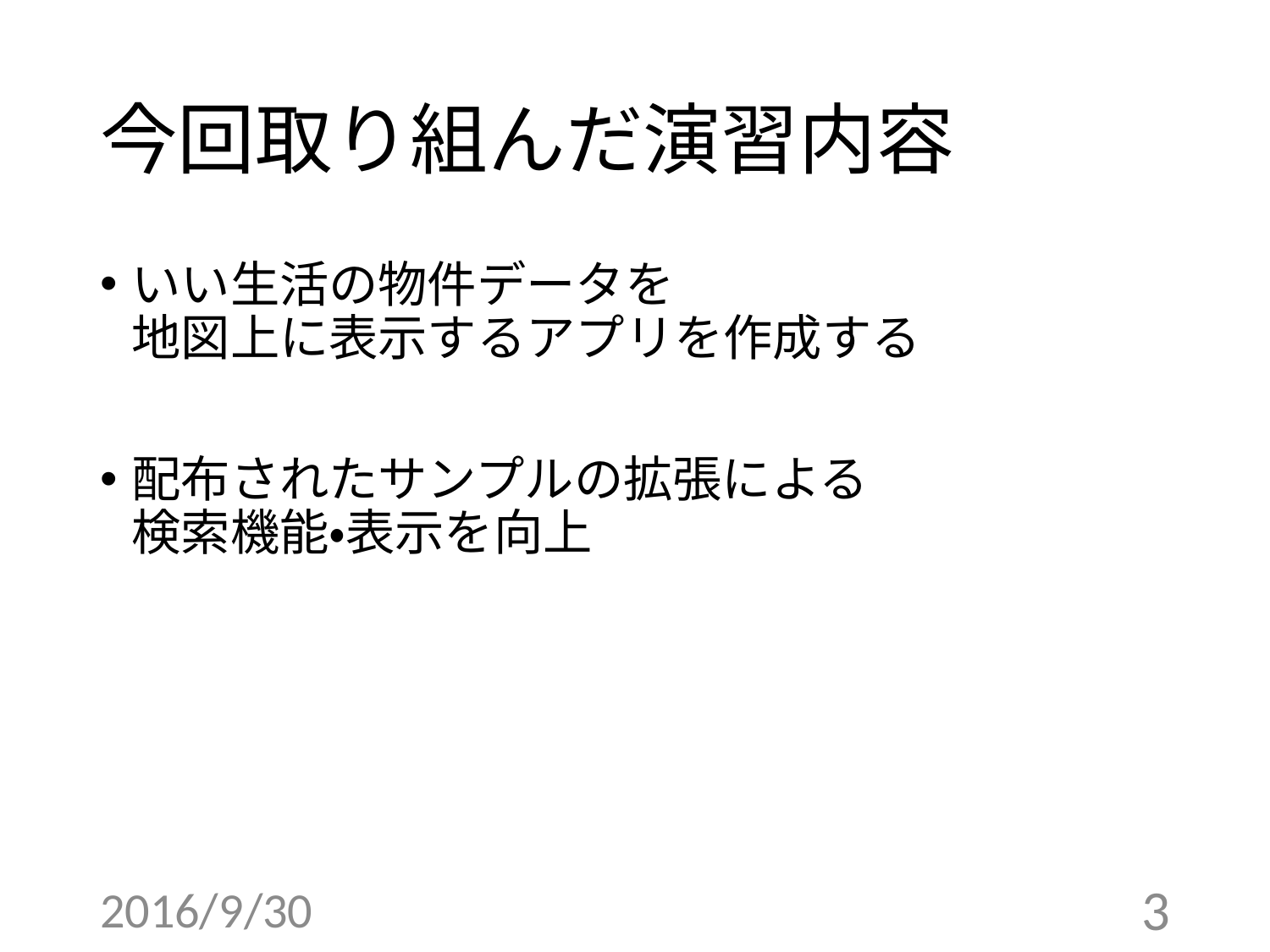

# 今回取り組んだ演習内容
いい生活の物件データを
地図上に表示するアプリを作成する

配布されたサンプルの拡張による
検索機能・表示を向上
2016/9/30
3